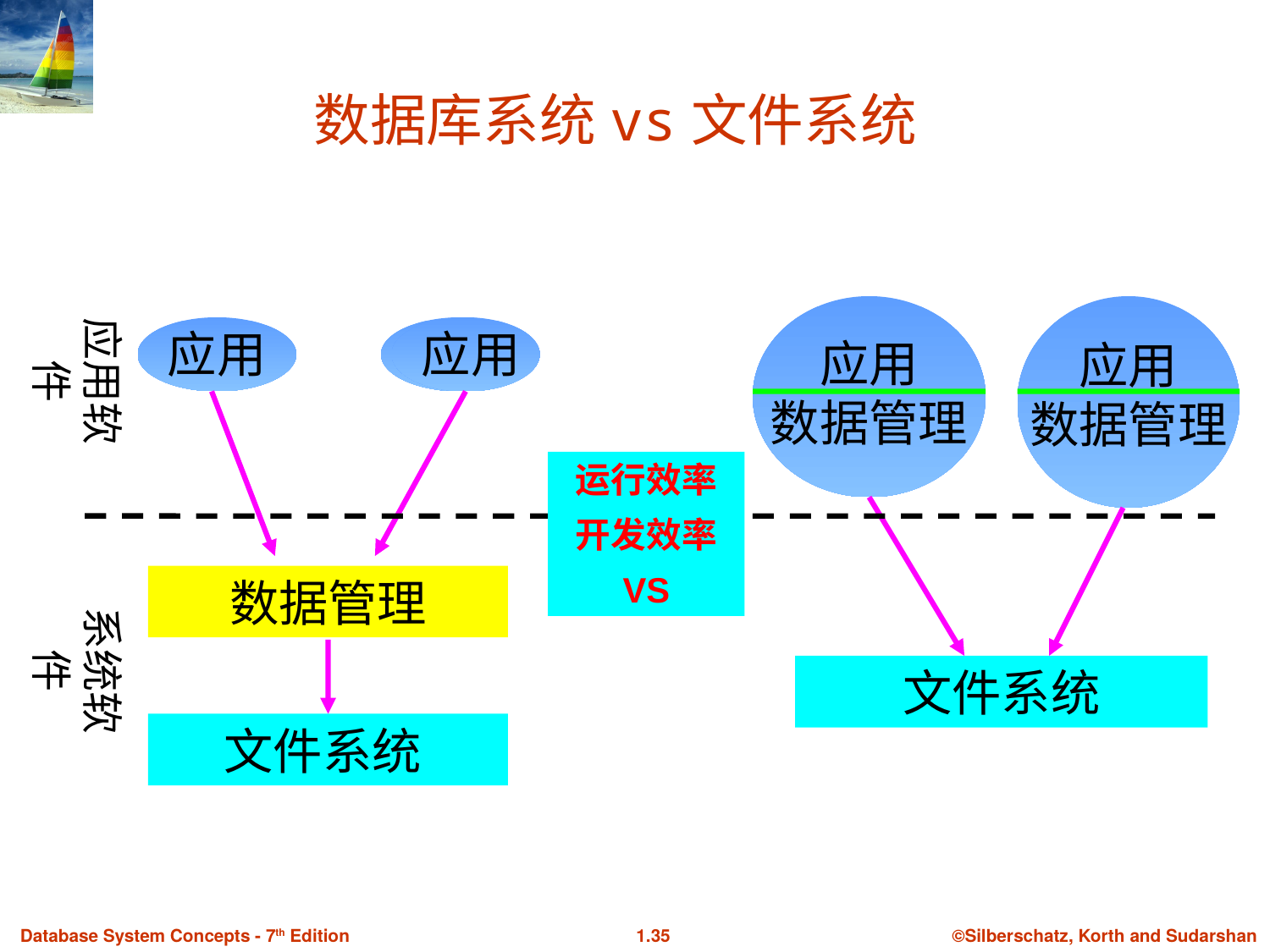

# 数据库系统vs文件系统
应用软件

应用

应用
应用
数据管理
应用
数据管理

运行效率
开发效率
VS

数据管理
系统软件

文件系统
文件系统